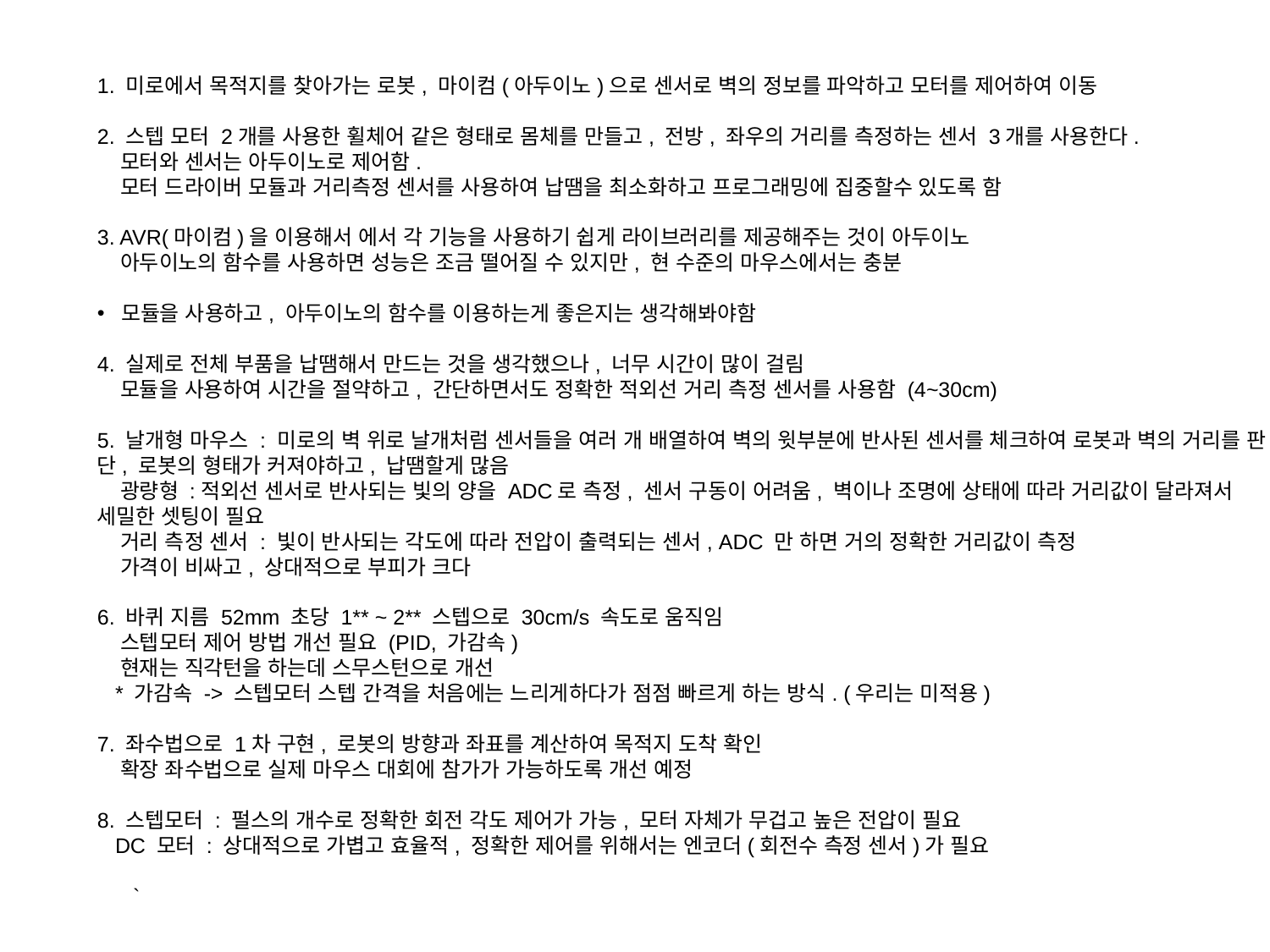

1. 미로에서 목적지를 찾아가는 로봇, 마이컴(아두이노)으로 센서로 벽의 정보를 파악하고 모터를 제어하여 이동

2. 스텝 모터 2개를 사용한 휠체어 같은 형태로 몸체를 만들고, 전방, 좌우의 거리를 측정하는 센서 3개를 사용한다.
   모터와 센서는 아두이노로 제어함.
   모터 드라이버 모듈과 거리측정 센서를 사용하여 납땜을 최소화하고 프로그래밍에 집중할수 있도록 함

3. AVR(마이컴)을 이용해서 에서 각 기능을 사용하기 쉽게 라이브러리를 제공해주는 것이 아두이노
   아두이노의 함수를 사용하면 성능은 조금 떨어질 수 있지만, 현 수준의 마우스에서는 충분

모듈을 사용하고, 아두이노의 함수를 이용하는게 좋은지는 생각해봐야함

4. 실제로 전체 부품을 납땜해서 만드는 것을 생각했으나, 너무 시간이 많이 걸림
   모듈을 사용하여 시간을 절약하고, 간단하면서도 정확한 적외선 거리 측정 센서를 사용함 (4~30cm)

5. 날개형 마우스 : 미로의 벽 위로 날개처럼 센서들을 여러 개 배열하여 벽의 윗부분에 반사된 센서를 체크하여 로봇과 벽의 거리를 판단, 로봇의 형태가 커져야하고, 납땜할게 많음
   광량형 :적외선 센서로 반사되는 빛의 양을 ADC로 측정, 센서 구동이 어려움, 벽이나 조명에 상태에 따라 거리값이 달라져서 세밀한 셋팅이 필요
   거리 측정 센서 : 빛이 반사되는 각도에 따라 전압이 출력되는 센서, ADC 만 하면 거의 정확한 거리값이 측정
   가격이 비싸고, 상대적으로 부피가 크다

6. 바퀴 지름 52mm 초당 1** ~ 2** 스텝으로 30cm/s 속도로 움직임
   스텝모터 제어 방법 개선 필요 (PID, 가감속)
   현재는 직각턴을 하는데 스무스턴으로 개선
   * 가감속 -> 스텝모터 스텝 간격을 처음에는 느리게하다가 점점 빠르게 하는 방식. (우리는 미적용)

7. 좌수법으로 1차 구현, 로봇의 방향과 좌표를 계산하여 목적지 도착 확인
   확장 좌수법으로 실제 마우스 대회에 참가가 가능하도록 개선 예정

8. 스텝모터 : 펄스의 개수로 정확한 회전 각도 제어가 가능, 모터 자체가 무겁고 높은 전압이 필요
   DC 모터 : 상대적으로 가볍고 효율적, 정확한 제어를 위해서는 엔코더(회전수 측정 센서)가 필요

      `